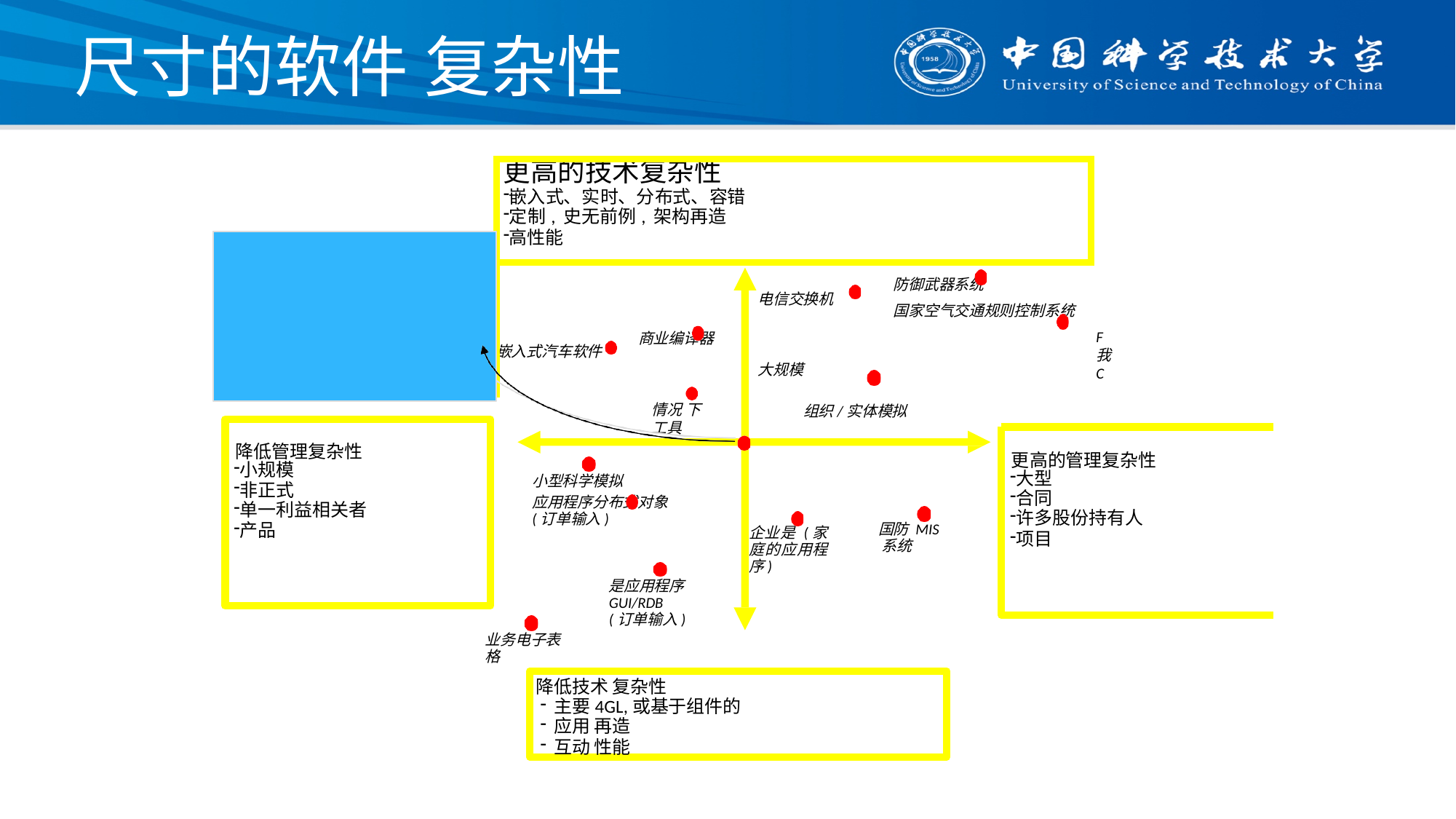

# 尺寸的软件 复杂性
| 更高的技术复杂性 嵌入式、实时、分布式、容错 定制, 史无前例, 架构再造 高性能 |  |  |  |
| --- | --- | --- | --- |
| 嵌入式汽车软件 | 商业编译器 | 电信交换机 大规模 | 防御武器系统 国家空气交通规则控制系统 |

一个平均软件 项目
5-10 人
3-9月 时间
3-5外部 接口
一些未知& 风险

F我C

情况 下 工具
组织/实体模拟

降低管理复杂性
小规模
非正式
单一利益相关者
产品
更高的管理复杂性
大型
合同
许多股份持有人
项目

小型科学模拟
应用程序分布式对象 (订单输入)

国防 MIS 系统
企业是 (家庭的应用程序)

是应用程序 GUI/RDB
(订单输入)

业务电子表格
降低技术 复杂性
主要4GL,或基于组件的
应用 再造
互动 性能